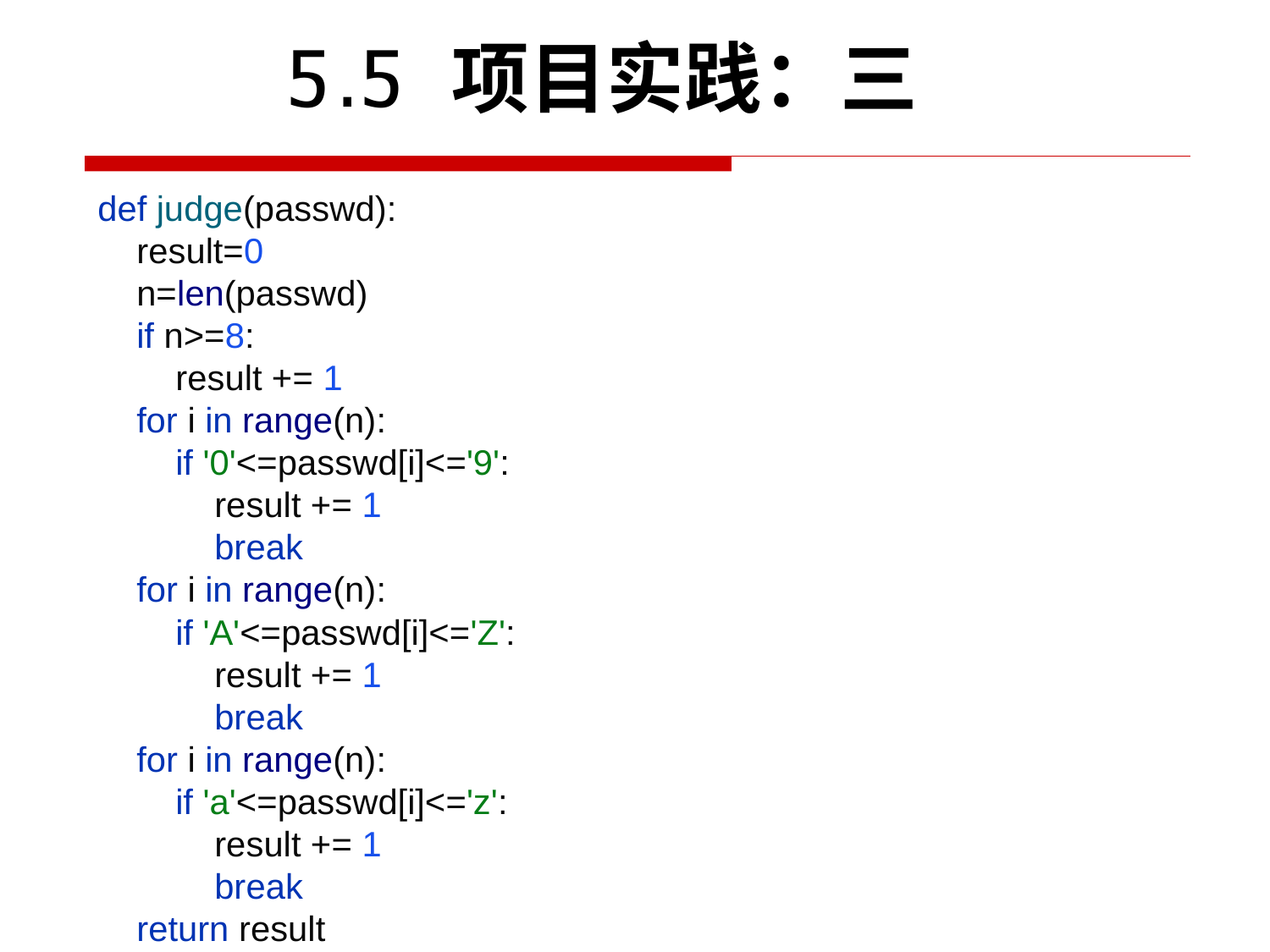

5.5 项目实践：三
def judge(passwd):
    result=0
    n=len(passwd)
    if n>=8:
        result += 1
    for i in range(n):
        if '0'<=passwd[i]<='9':
            result += 1
            break
    for i in range(n):
        if 'A'<=passwd[i]<='Z':
            result += 1
            break
    for i in range(n):
        if 'a'<=passwd[i]<='z':
            result += 1
            break
    return result